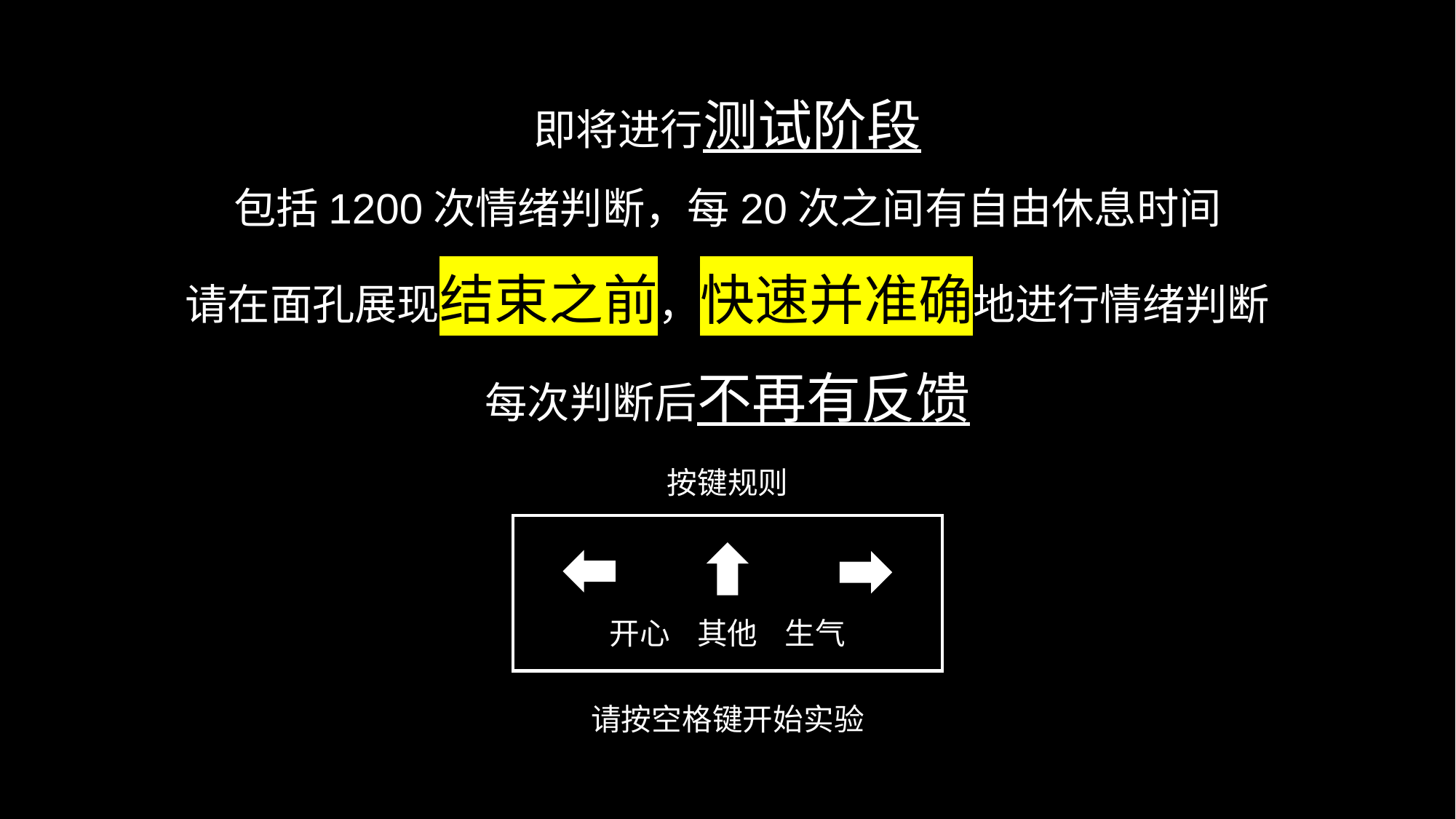

即将进行测试阶段
包括1200次情绪判断，每20次之间有自由休息时间
请在面孔展现结束之前，快速并准确地进行情绪判断
每次判断后不再有反馈

按键规则

开心    其他    生气
请按空格键开始实验